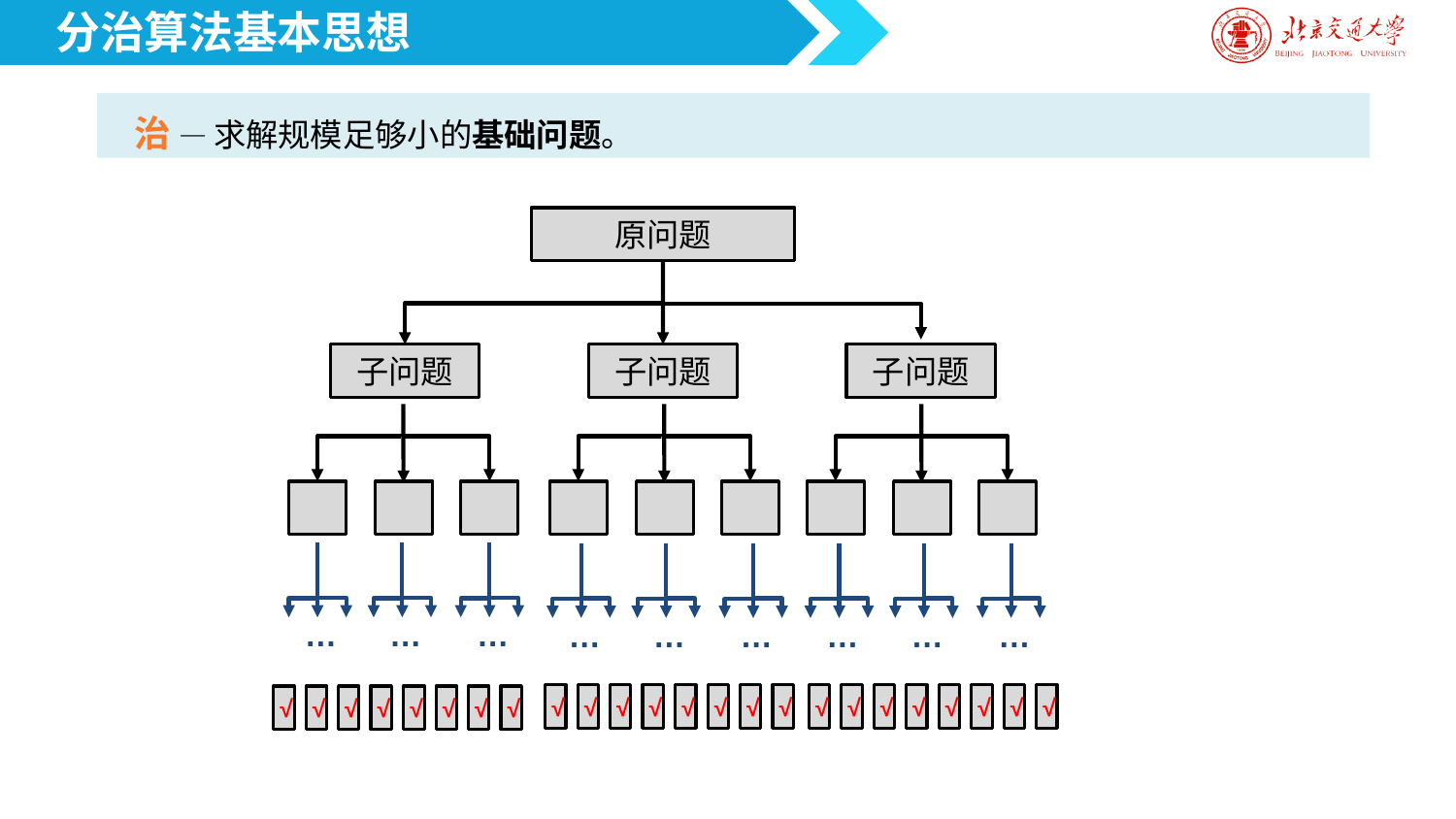

分治算法基本思想
治 — 求解规模足够小的基础问题。

原问题
子问题
子问题
子问题

…
…
…
…
…
…
…
…
…
√
√
√
√
√
√
√
√
√
√
√
√
√
√
√
√
√
√
√
√
√
√
√
√